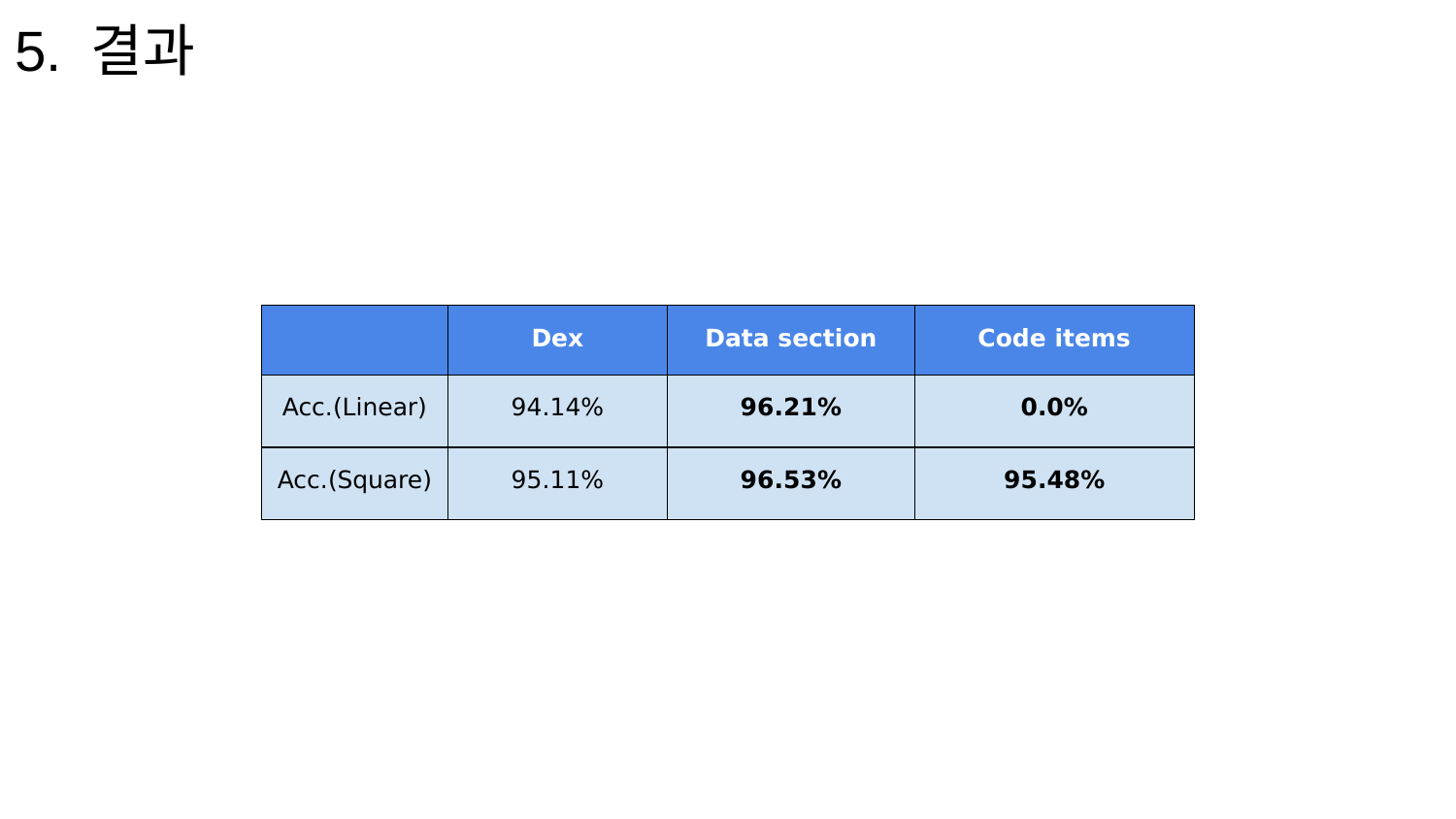

5. 결과

|  | Dex | Data section | Code items |
| --- | --- | --- | --- |
| Acc.(Linear) | 94.14% | 96.21% | 0.0% |
| Acc.(Square) | 95.11% | 96.53% | 95.48% |